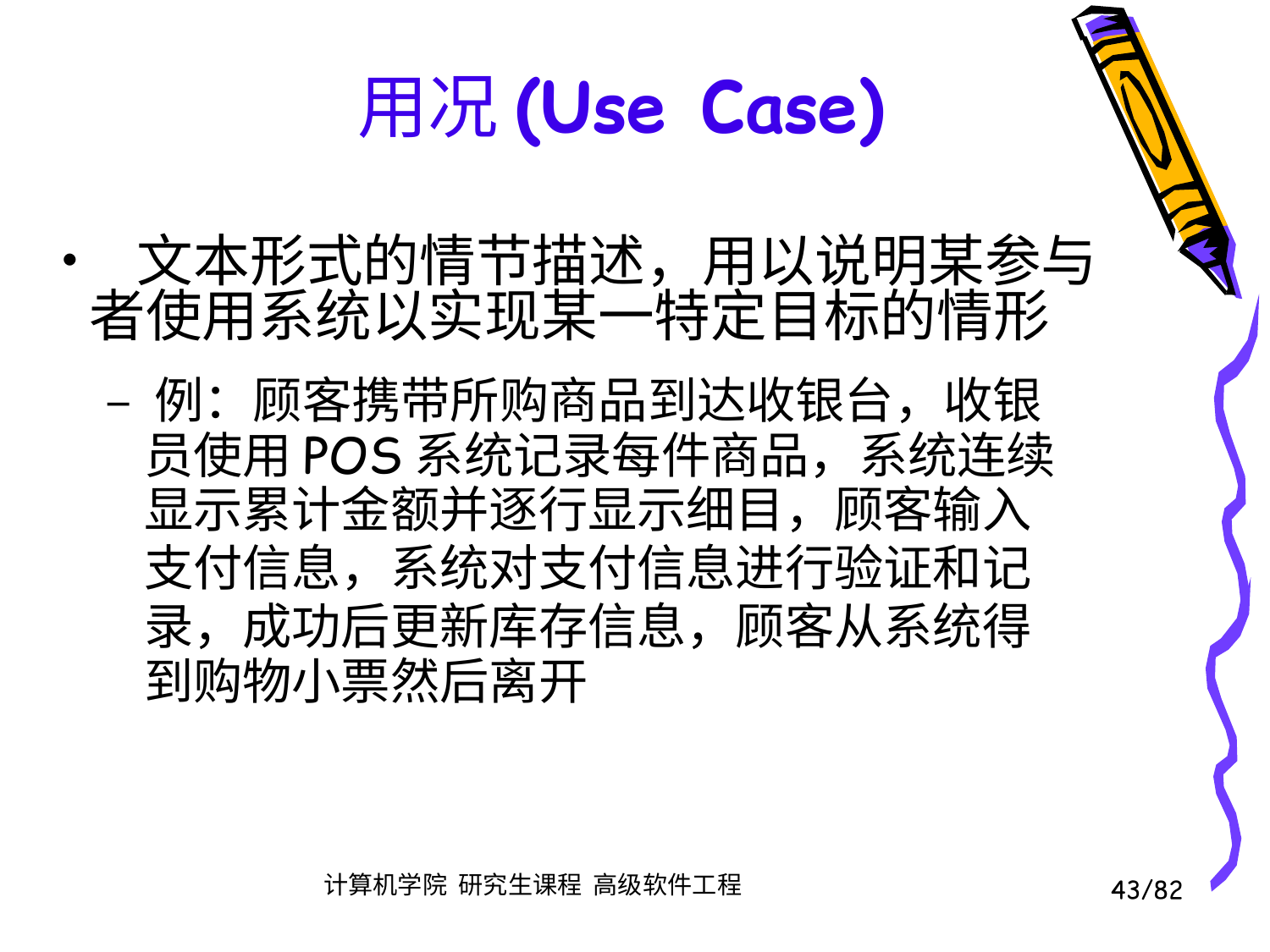

用况(Use  Case)

•  文本形式的情节描述，用以说明某参与
	者使用系统以实现某一特定目标的情形
		– 例：顾客携带所购商品到达收银台，收银
			员使用POS系统记录每件商品，系统连续
			显示累计金额并逐行显示细目，顾客输入
			支付信息，系统对支付信息进行验证和记
			录，成功后更新库存信息，顾客从系统得
			到购物小票然后离开

43/82
计算机学院  研究生课程  高级软件工程